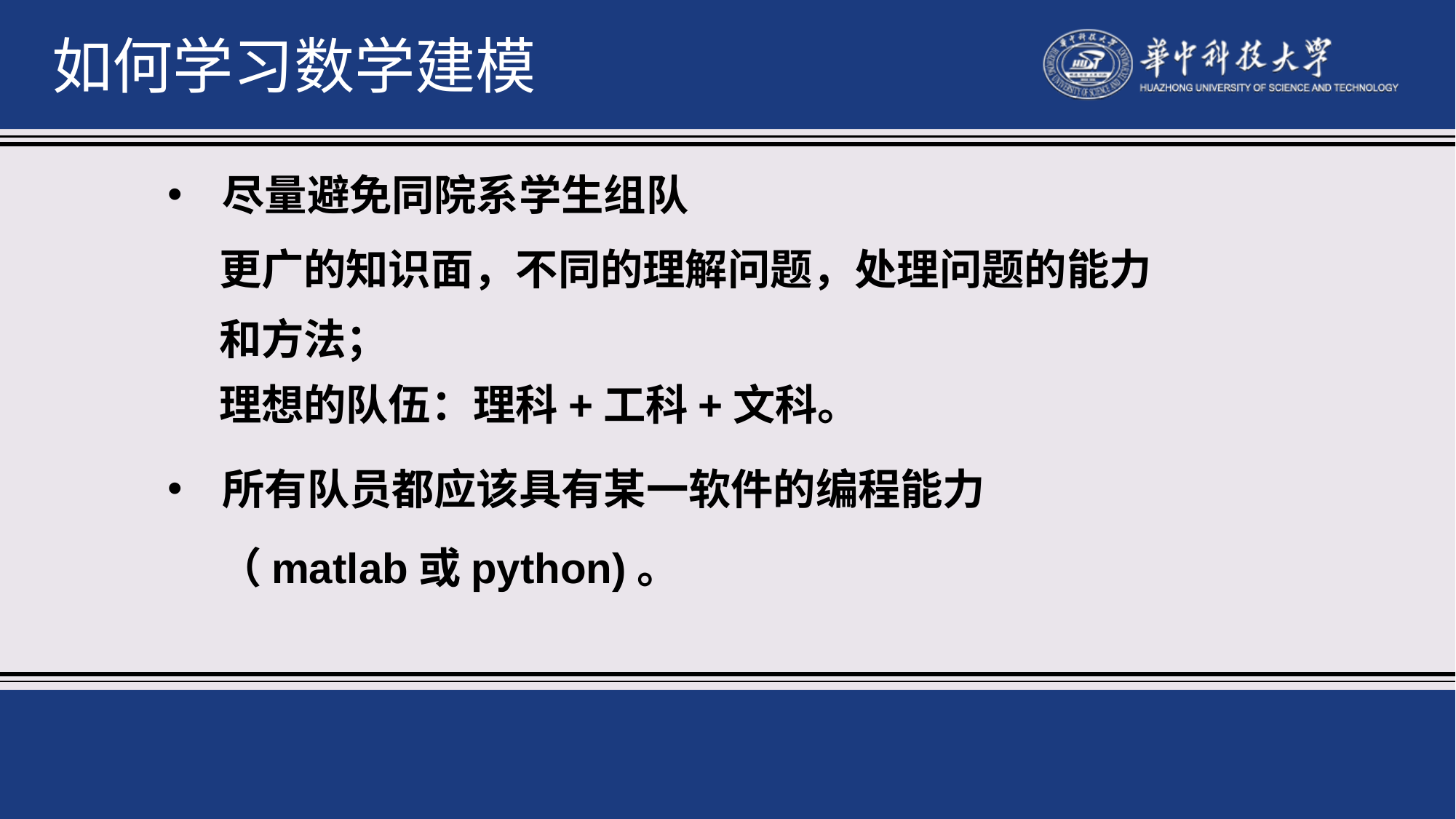

如何学习数学建模
尽量避免同院系学生组队
更广的知识面，不同的理解问题，处理问题的能力
和方法；
理想的队伍：理科+工科+文科。
所有队员都应该具有某一软件的编程能力
（matlab或python)。